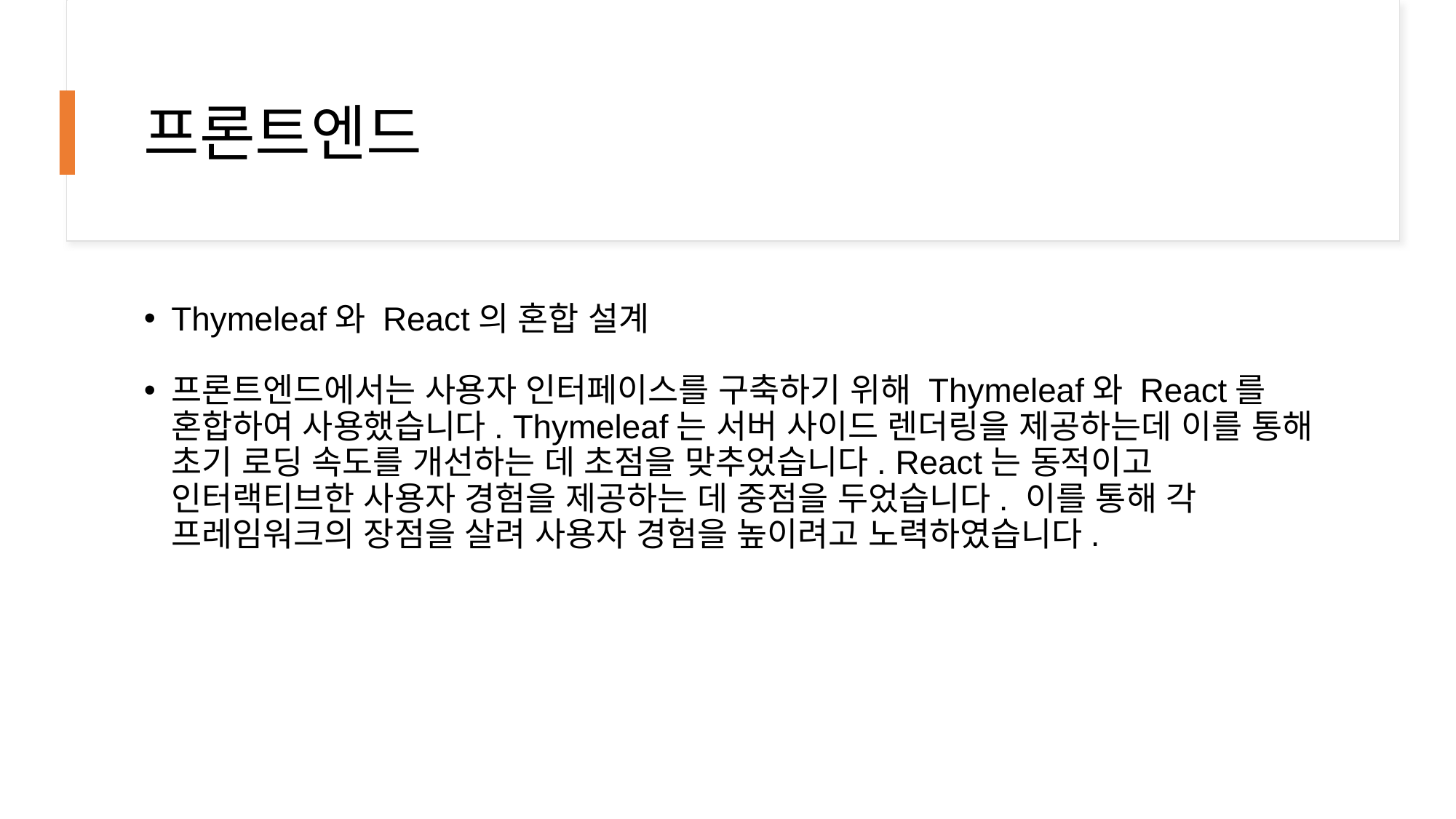

# 프론트엔드

Thymeleaf와 React의 혼합 설계

프론트엔드에서는 사용자 인터페이스를 구축하기 위해 Thymeleaf와 React를 혼합하여 사용했습니다. Thymeleaf는 서버 사이드 렌더링을 제공하는데 이를 통해 초기 로딩 속도를 개선하는 데 초점을 맞추었습니다. React는 동적이고 인터랙티브한 사용자 경험을 제공하는 데 중점을 두었습니다. 이를 통해 각 프레임워크의 장점을 살려 사용자 경험을 높이려고 노력하였습니다.